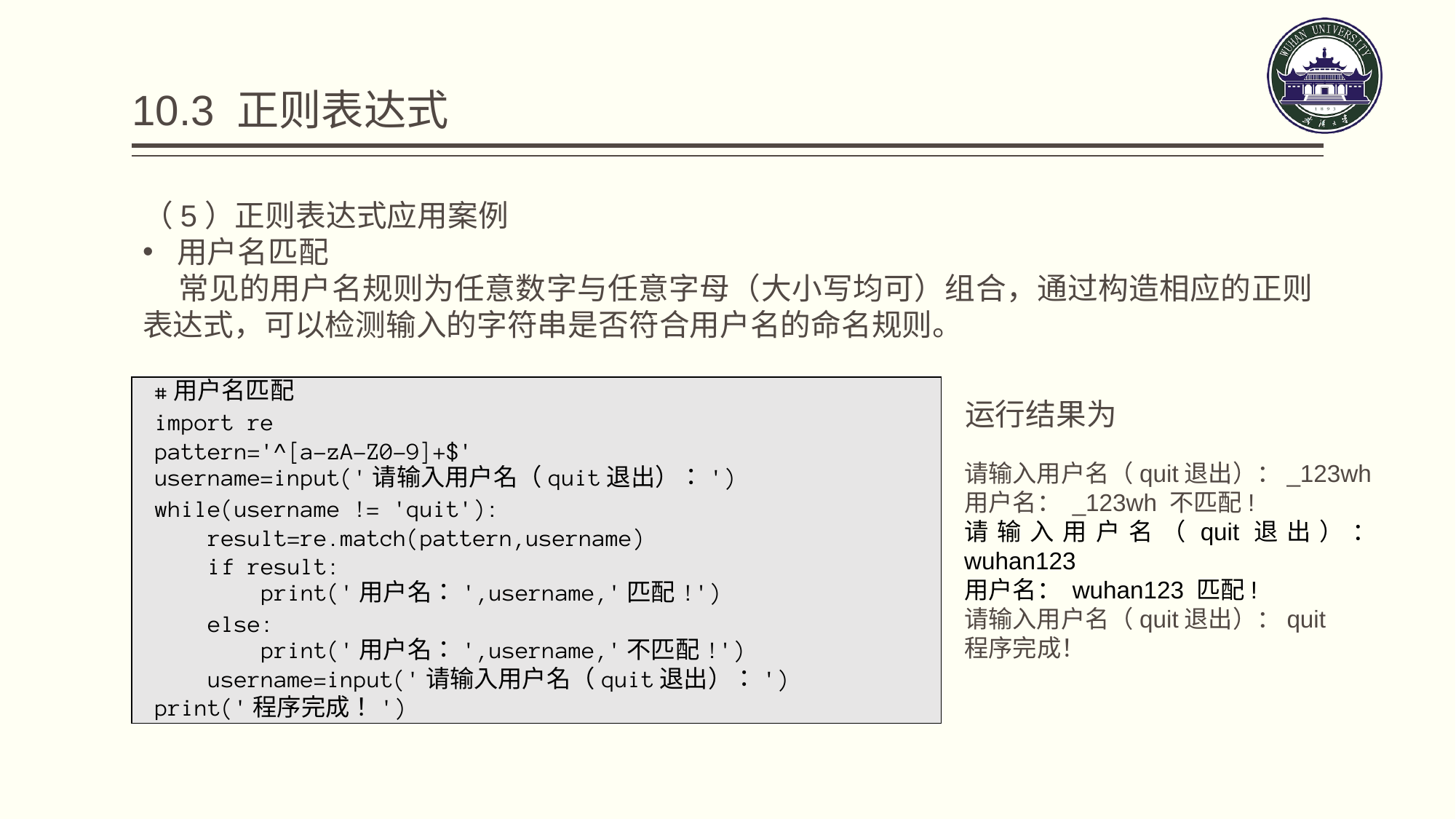

# 10.3 正则表达式
（5）正则表达式应用案例
用户名匹配
    常见的用户名规则为任意数字与任意字母（大小写均可）组合，通过构造相应的正则表达式，可以检测输入的字符串是否符合用户名的命名规则。
| #用户名匹配 |
| --- |
| import re |
| pattern='^[a-zA-Z0-9]+$' |
| username=input('请输入用户名（quit退出）：') |
| while(username != 'quit'): result=re.match(pattern,username) if result: print('用户名：',username,'匹配!') else: print('用户名：',username,'不匹配!') username=input('请输入用户名（quit退出）：') print('程序完成！') |
运行结果为
请输入用户名（quit退出）：_123wh
用户名： _123wh 不匹配!
请输入用户名（quit退出）：wuhan123
用户名： wuhan123 匹配!
请输入用户名（quit退出）：quit
程序完成！